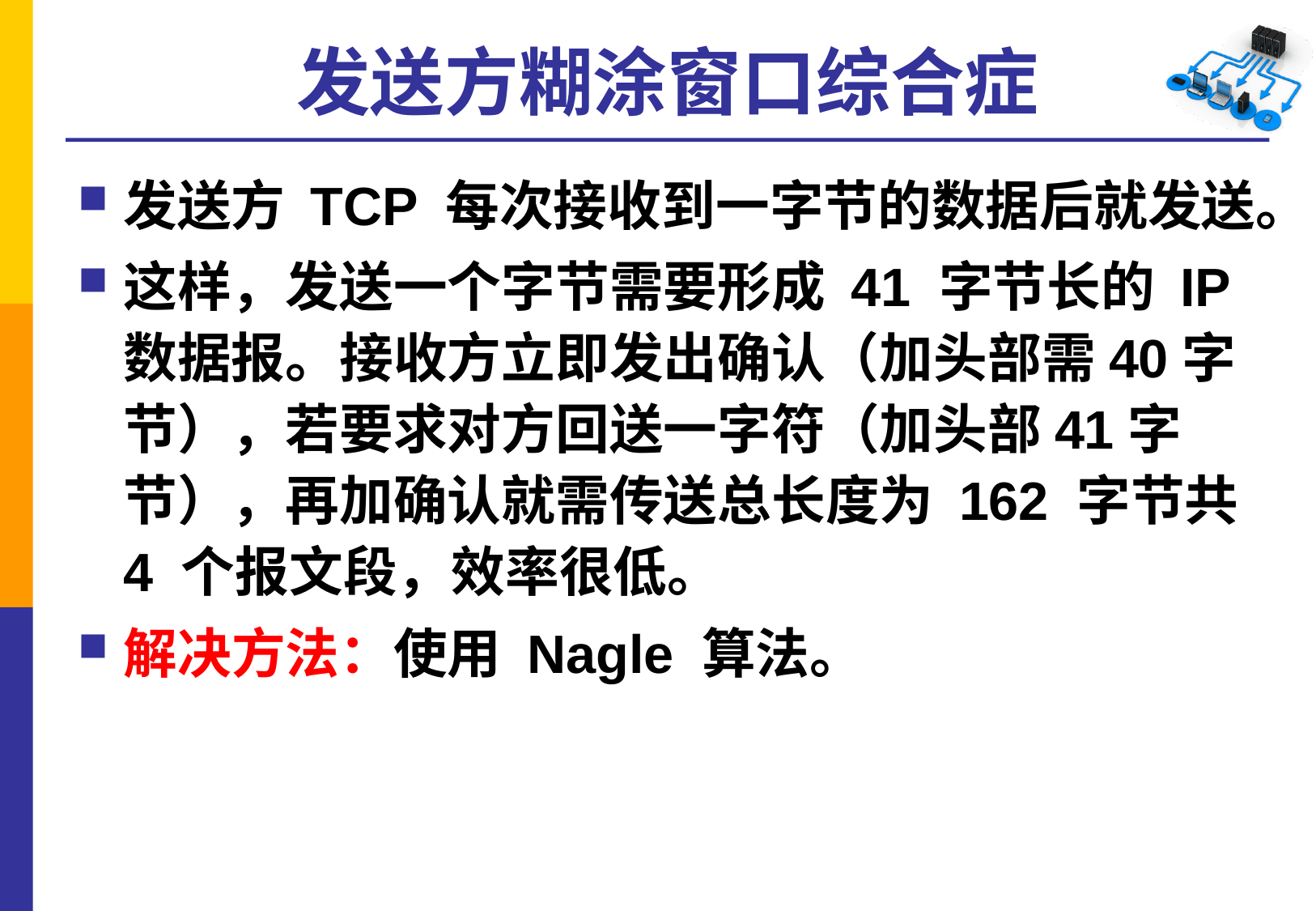

# 发送方糊涂窗口综合症
发送方 TCP 每次接收到一字节的数据后就发送。
这样，发送一个字节需要形成 41 字节长的 IP 数据报。接收方立即发出确认（加头部需40字节），若要求对方回送一字符（加头部41字节），再加确认就需传送总长度为 162 字节共 4 个报文段，效率很低。
解决方法：使用 Nagle 算法。